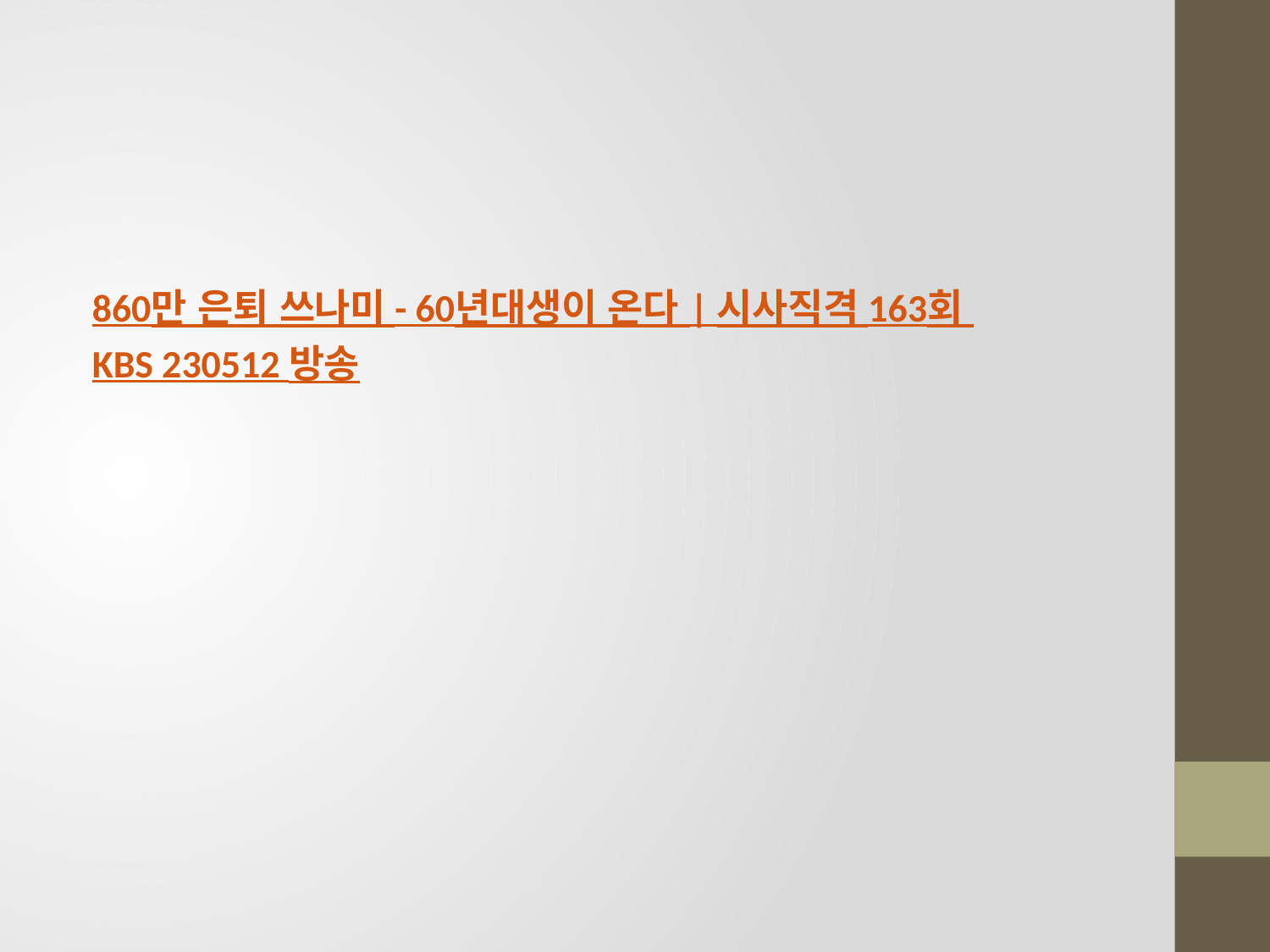

#

860만 은퇴 쓰나미 - 60년대생이 온다 | 시사직격 163회 KBS 230512 방송